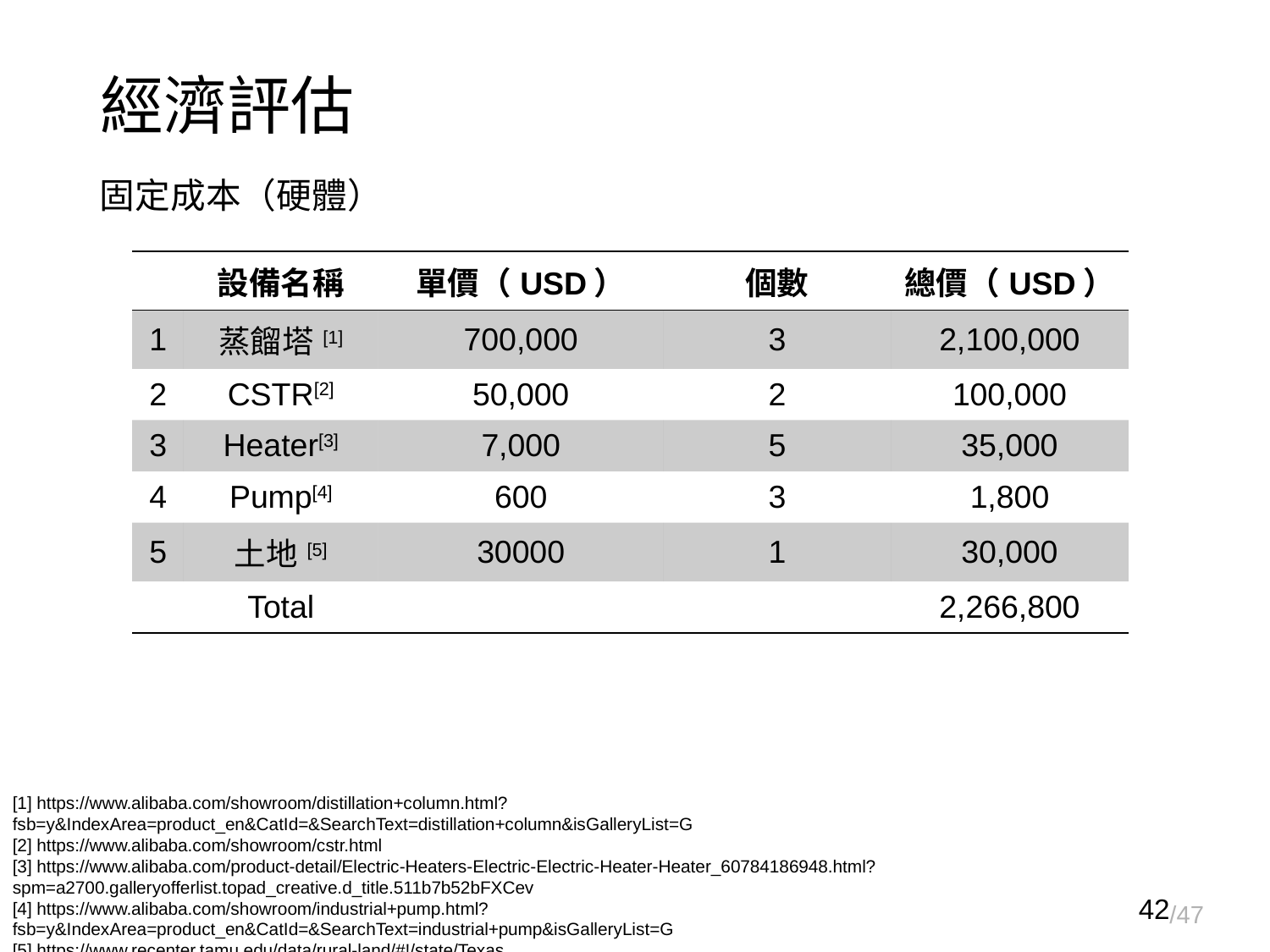

# 經濟評估
固定成本（硬體）
|  | 設備名稱 | 單價（USD） | 個數 | 總價（USD） |
| --- | --- | --- | --- | --- |
| 1 | 蒸餾塔[1] | 700,000 | 3 | 2,100,000 |
| 2 | CSTR[2] | 50,000 | 2 | 100,000 |
| 3 | Heater[3] | 7,000 | 5 | 35,000 |
| 4 | Pump[4] | 600 | 3 | 1,800 |
| 5 | 土地[5] | 30000 | 1 | 30,000 |
|  | Total |  |  | 2,266,800 |
[1] https://www.alibaba.com/showroom/distillation+column.html?fsb=y&IndexArea=product_en&CatId=&SearchText=distillation+column&isGalleryList=G
[2] https://www.alibaba.com/showroom/cstr.html
[3] https://www.alibaba.com/product-detail/Electric-Heaters-Electric-Electric-Heater-Heater_60784186948.html?spm=a2700.galleryofferlist.topad_creative.d_title.511b7b52bFXCev
[4] https://www.alibaba.com/showroom/industrial+pump.html?fsb=y&IndexArea=product_en&CatId=&SearchText=industrial+pump&isGalleryList=G
[5] https://www.recenter.tamu.edu/data/rural-land/#!/state/Texas
42
/47